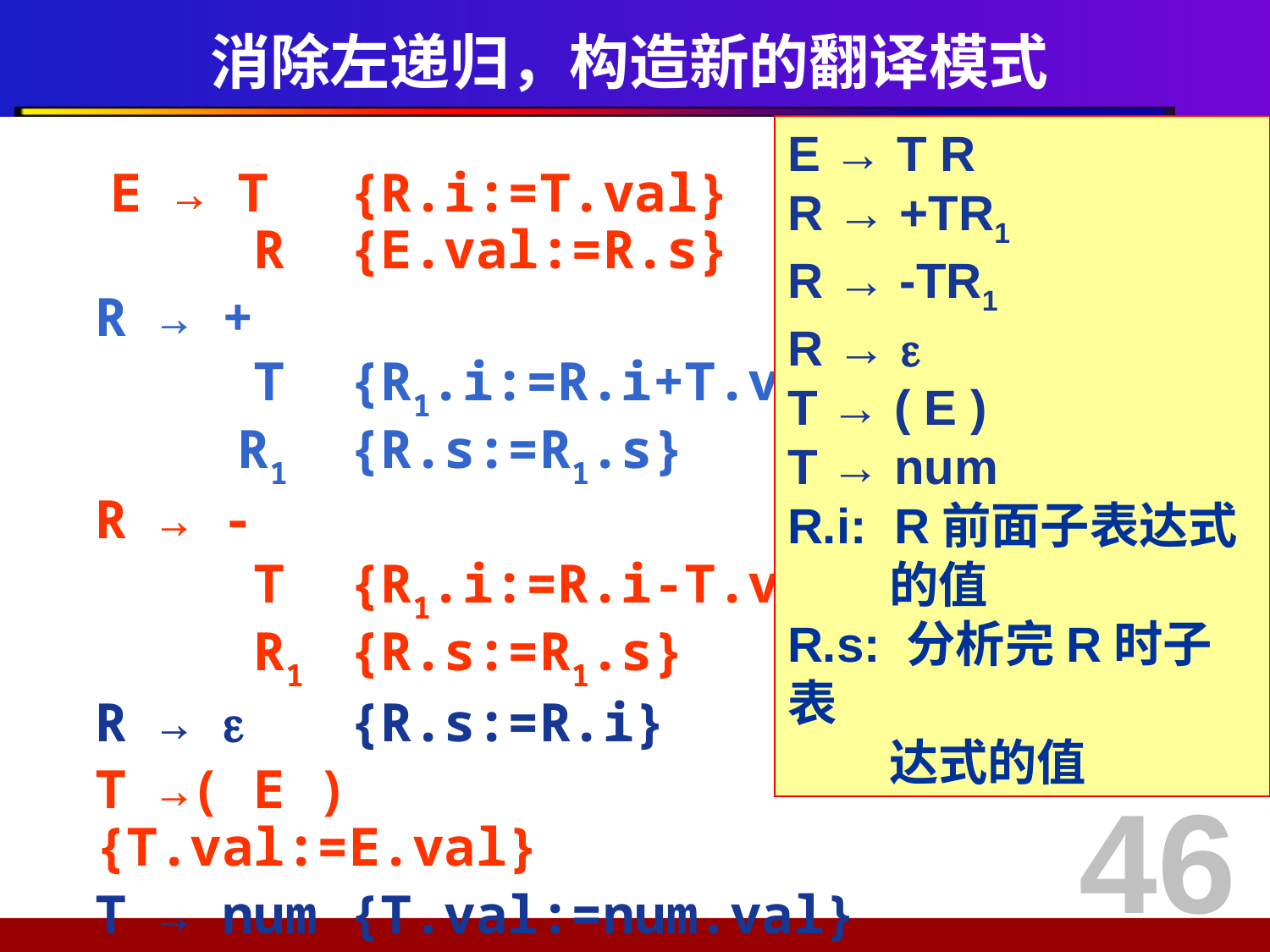

# 消除左递归，构造新的翻译模式
E → T R
R → +TR1
R → -TR1
R → ε
T → ( E )
T → num
R.i:  R前面子表达式
        的值
R.s: 分析完R时子表
        达式的值
  E → T	{R.i:=T.val}
		 R	{E.val:=R.s}
	R → +
		 T	{R1.i:=R.i+T.val}
      R1	{R.s:=R1.s}
	R → -
		 T	{R1.i:=R.i-T.val}
		 R1	{R.s:=R1.s}
	R → ε	{R.s:=R.i}
	T →( E )	{T.val:=E.val}
	T → num	{T.val:=num.val}
46